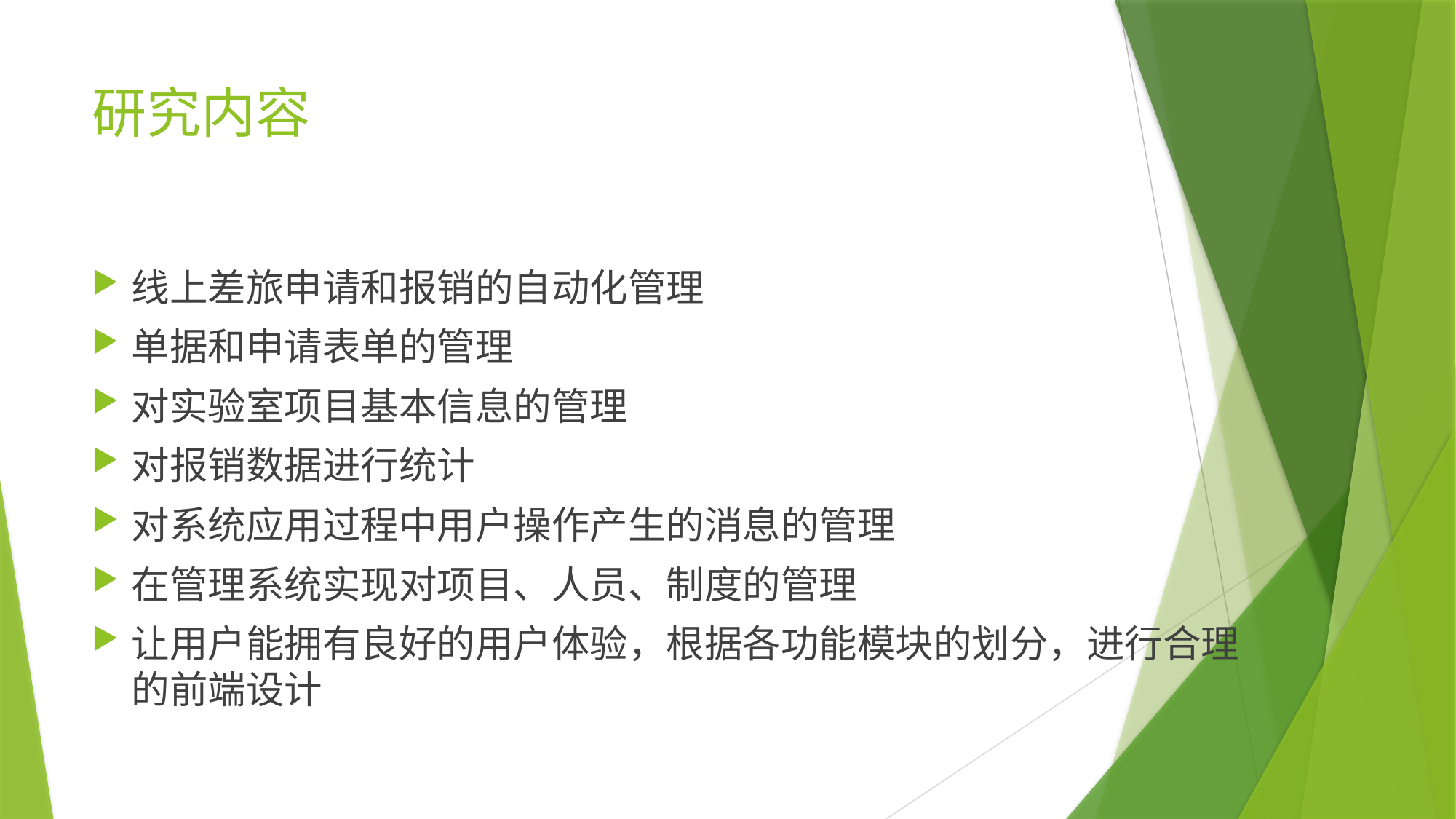

# 研究内容
线上差旅申请和报销的自动化管理
单据和申请表单的管理
对实验室项目基本信息的管理
对报销数据进行统计
对系统应用过程中用户操作产生的消息的管理
在管理系统实现对项目、人员、制度的管理
让用户能拥有良好的用户体验，根据各功能模块的划分，进行合理的前端设计